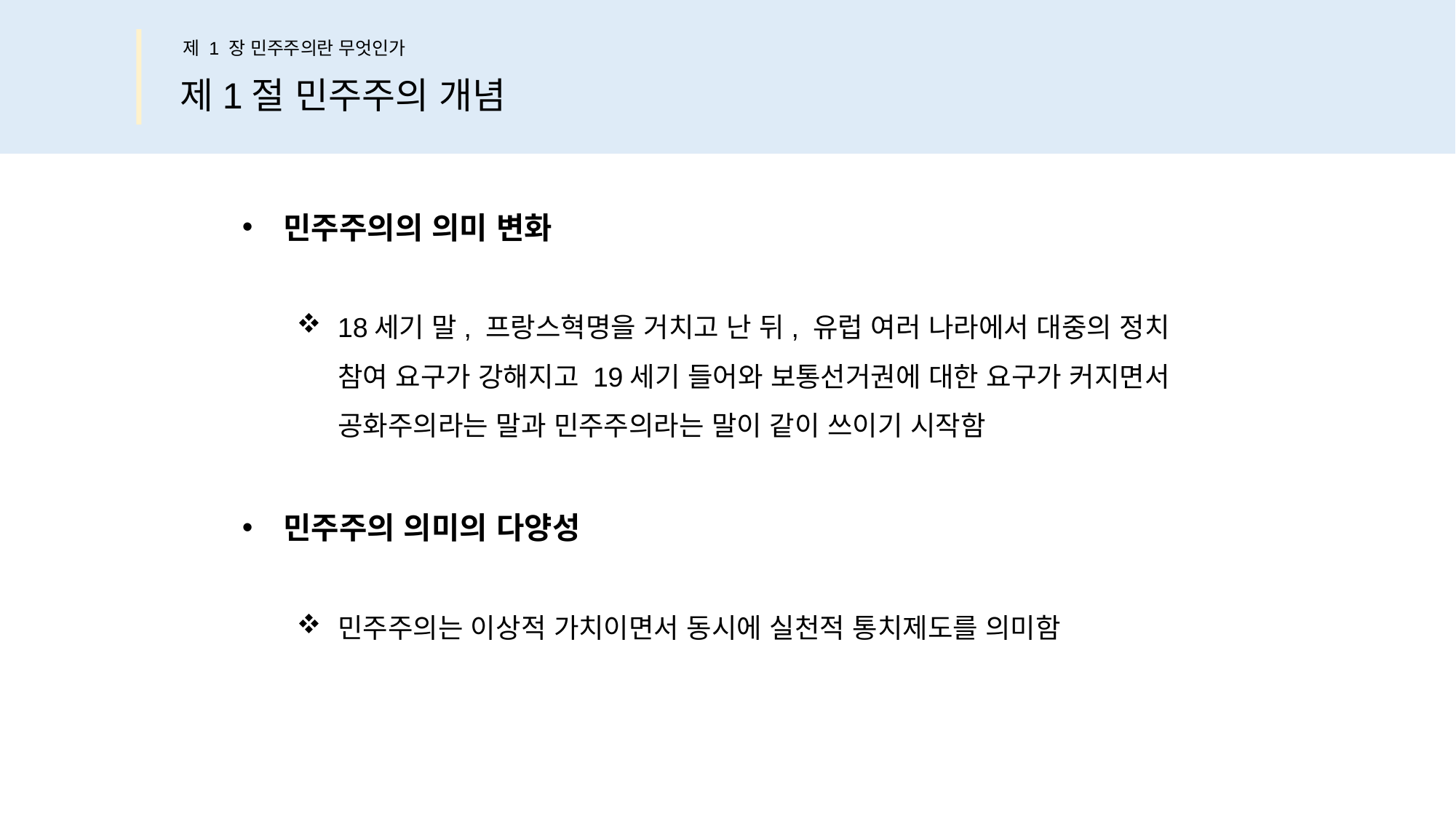

제 1 장 민주주의란 무엇인가
제1절 민주주의 개념
민주주의의 의미 변화

18세기 말, 프랑스혁명을 거치고 난 뒤, 유럽 여러 나라에서 대중의 정치
참여 요구가 강해지고 19세기 들어와 보통선거권에 대한 요구가 커지면서
공화주의라는 말과 민주주의라는 말이 같이 쓰이기 시작함

민주주의 의미의 다양성

민주주의는 이상적 가치이면서 동시에 실천적 통치제도를 의미함